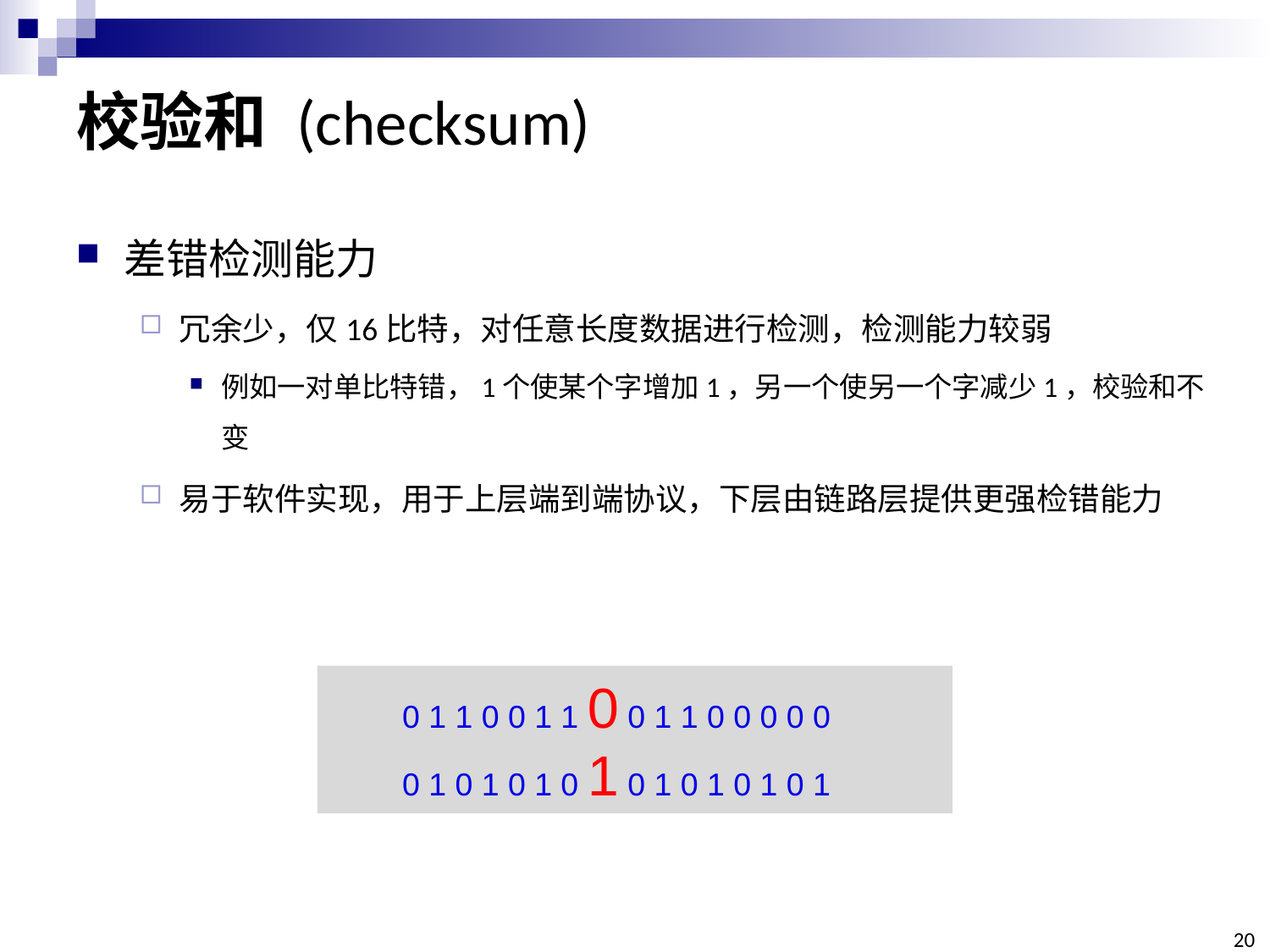

# 校验和 (checksum)
差错检测能力
冗余少，仅16比特，对任意长度数据进行检测，检测能力较弱
例如一对单比特错，1个使某个字增加1，另一个使另一个字减少1，校验和不变
易于软件实现，用于上层端到端协议，下层由链路层提供更强检错能力
 0 1 1 0 0 1 1 0 0 1 1 0 0 0 0 0
 0 1 0 1 0 1 0 1 0 1 0 1 0 1 0 1
20